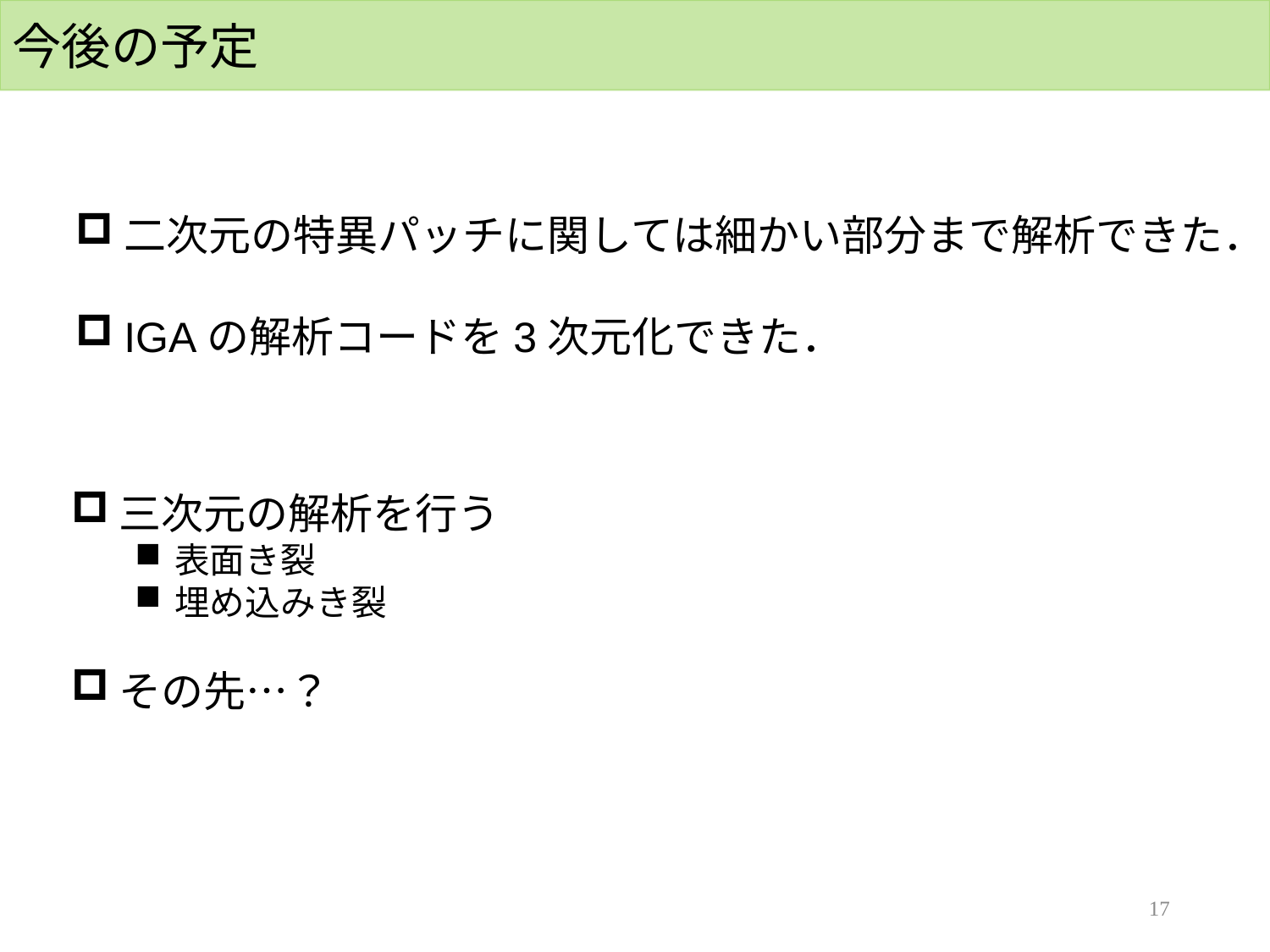

今後の予定
二次元の特異パッチに関しては細かい部分まで解析できた．

IGAの解析コードを3次元化できた．
三次元の解析を行う
表面き裂
埋め込みき裂

その先…？

17